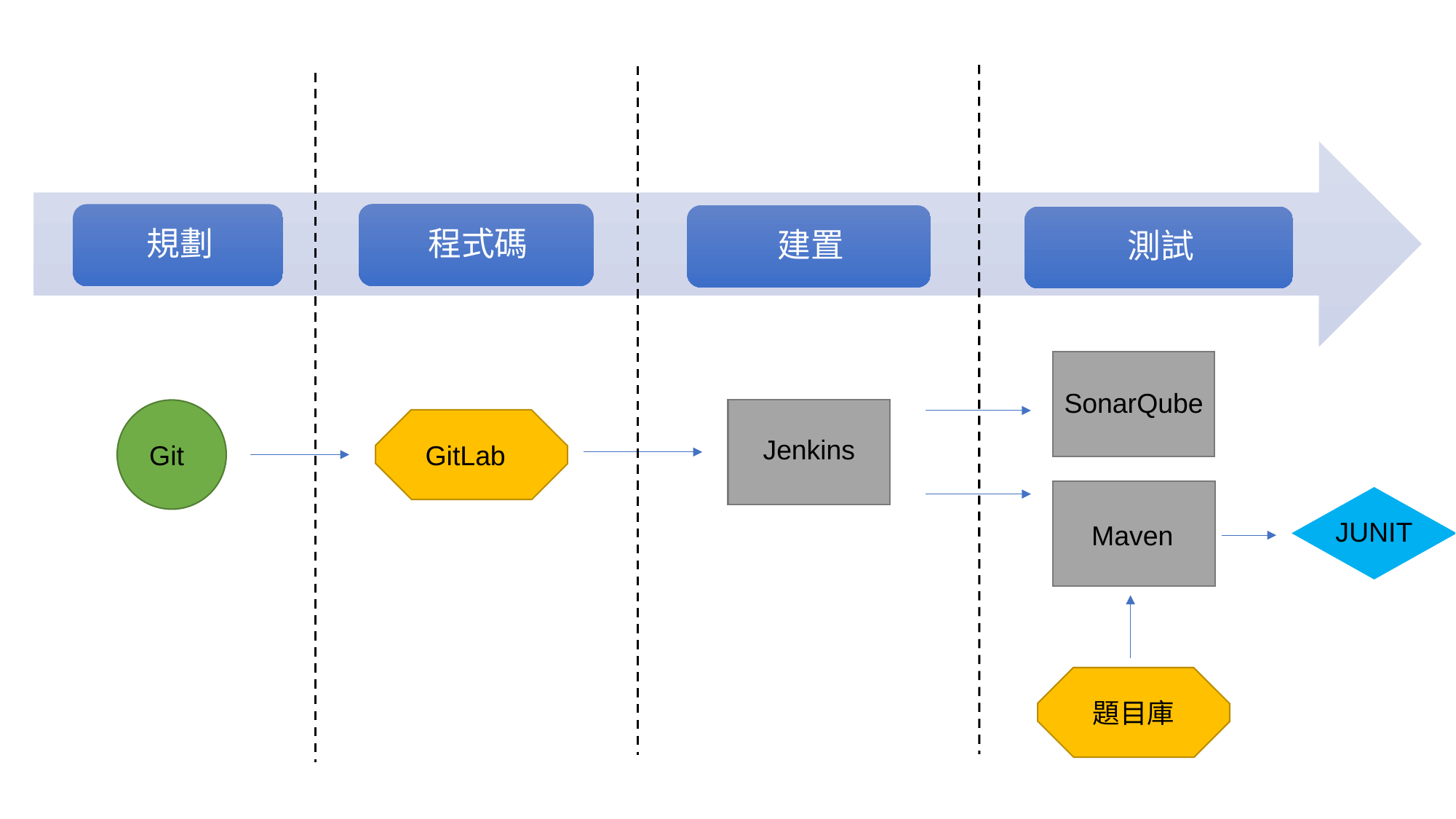

規劃
程式碼
建置
測試

SonarQube

Jenkins

GitLab

Maven

JUNIT

題目庫

Git